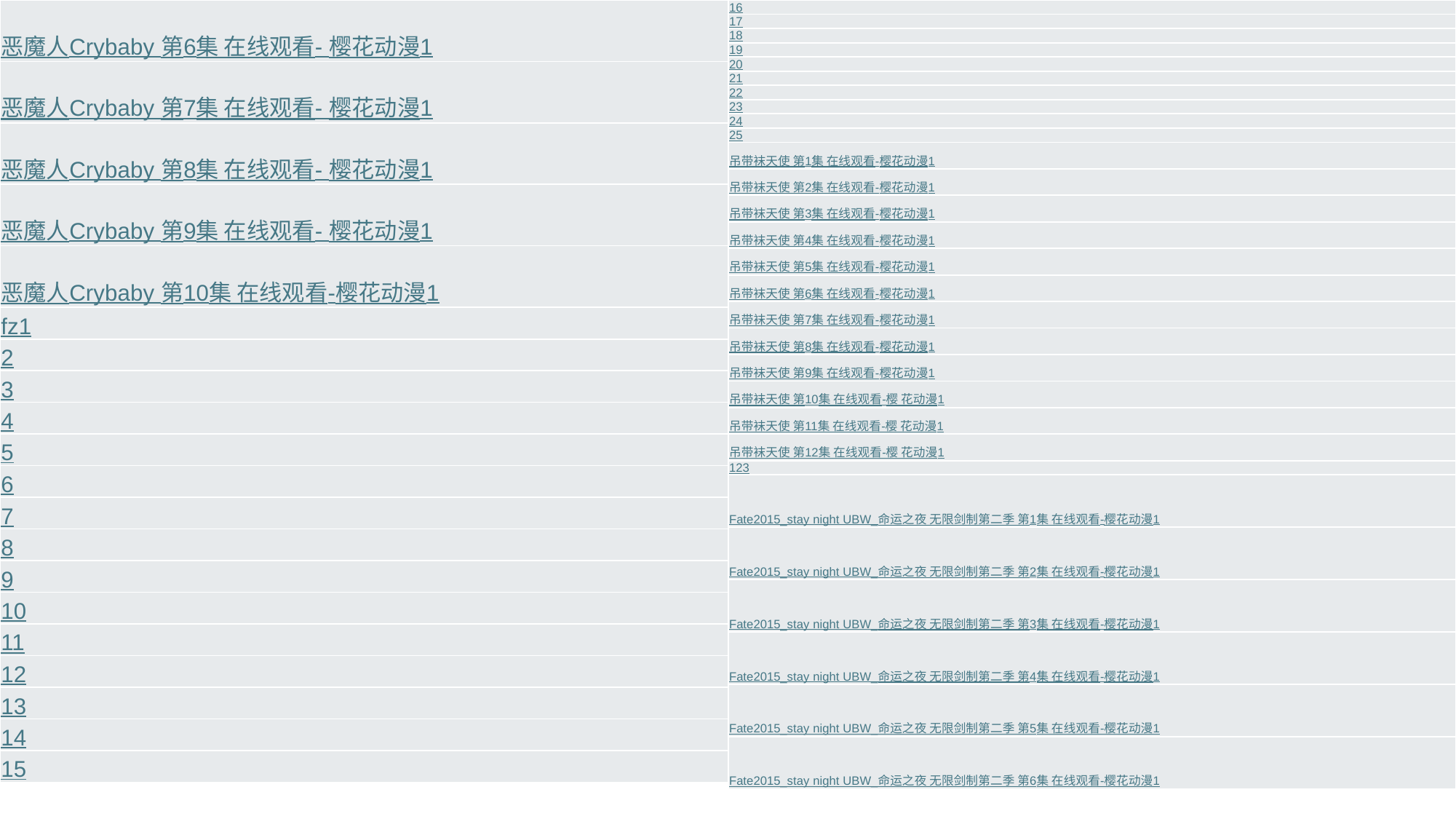

| 恶魔人Crybaby 第6集 在线观看- 樱花动漫1 |
| --- |
| 恶魔人Crybaby 第7集 在线观看- 樱花动漫1 |
| 恶魔人Crybaby 第8集 在线观看- 樱花动漫1 |
| 恶魔人Crybaby 第9集 在线观看- 樱花动漫1 |
| 恶魔人Crybaby 第10集 在线观看-樱花动漫1 |
| fz1 |
| 2 |
| 3 |
| 4 |
| 5 |
| 6 |
| 7 |
| 8 |
| 9 |
| 10 |
| 11 |
| 12 |
| 13 |
| 14 |
| 15 |
| 16 |
| --- |
| 17 |
| 18 |
| 19 |
| 20 |
| 21 |
| 22 |
| 23 |
| 24 |
| 25 |
| 吊带袜天使 第1集 在线观看-樱花动漫1 |
| 吊带袜天使 第2集 在线观看-樱花动漫1 |
| 吊带袜天使 第3集 在线观看-樱花动漫1 |
| 吊带袜天使 第4集 在线观看-樱花动漫1 |
| 吊带袜天使 第5集 在线观看-樱花动漫1 |
| 吊带袜天使 第6集 在线观看-樱花动漫1 |
| 吊带袜天使 第7集 在线观看-樱花动漫1 |
| 吊带袜天使 第8集 在线观看-樱花动漫1 |
| 吊带袜天使 第9集 在线观看-樱花动漫1 |
| 吊带袜天使 第10集 在线观看-樱 花动漫1 |
| 吊带袜天使 第11集 在线观看-樱 花动漫1 |
| 吊带袜天使 第12集 在线观看-樱 花动漫1 |
| 123 |
| Fate2015\_stay night UBW\_命运之夜 无限剑制第二季 第1集 在线观看-樱花动漫1 |
| Fate2015\_stay night UBW\_命运之夜 无限剑制第二季 第2集 在线观看-樱花动漫1 |
| Fate2015\_stay night UBW\_命运之夜 无限剑制第二季 第3集 在线观看-樱花动漫1 |
| Fate2015\_stay night UBW\_命运之夜 无限剑制第二季 第4集 在线观看-樱花动漫1 |
| Fate2015\_stay night UBW\_命运之夜 无限剑制第二季 第5集 在线观看-樱花动漫1 |
| Fate2015\_stay night UBW\_命运之夜 无限剑制第二季 第6集 在线观看-樱花动漫1 |